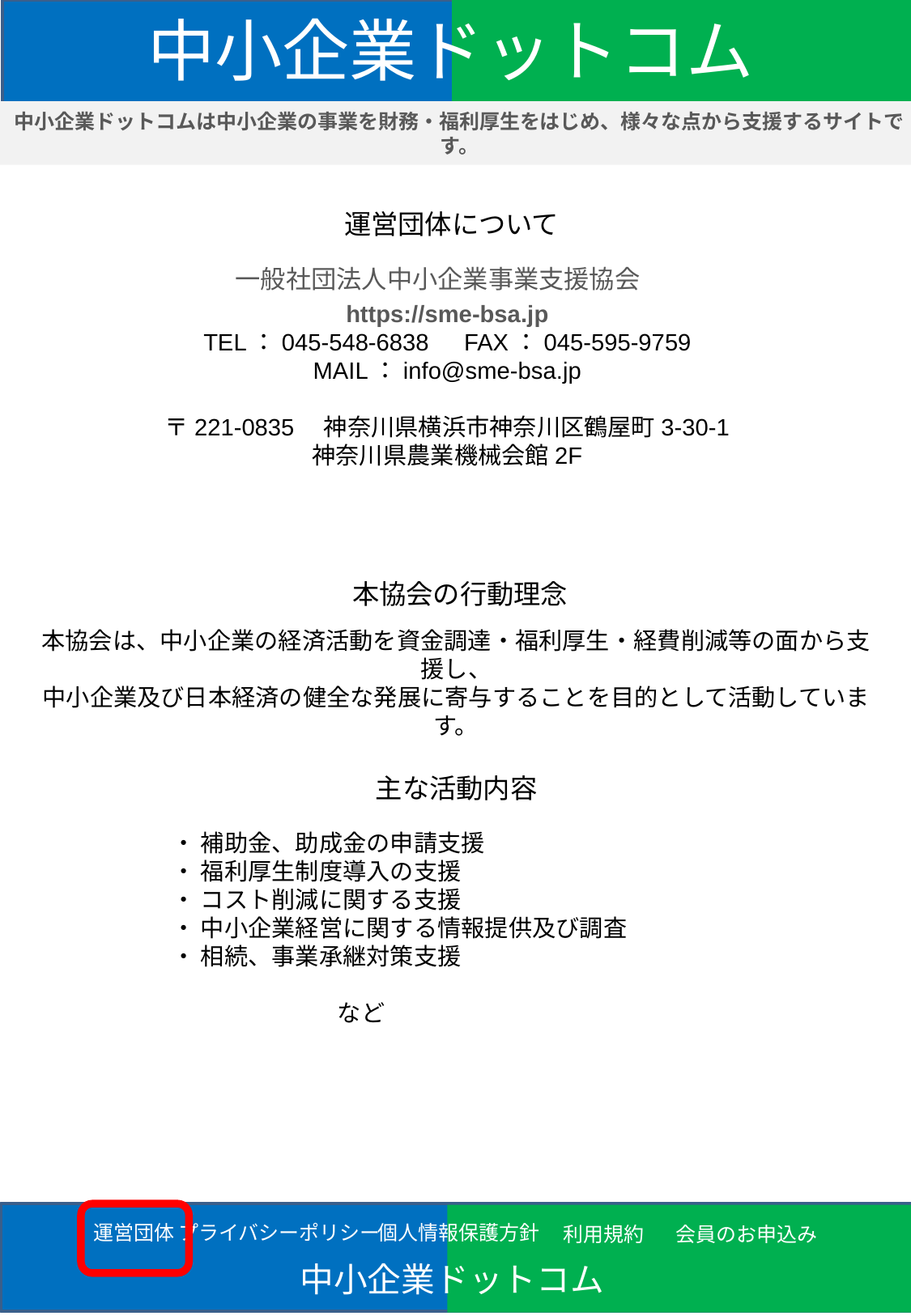

中小企業ドットコム
中小企業ドットコムは中小企業の事業を財務・福利厚生をはじめ、様々な点から支援するサイトです。
運営団体について
一般社団法人中小企業事業支援協会
https://sme-bsa.jp
TEL：045-548-6838　FAX：045-595-9759
MAIL：info@sme-bsa.jp

〒221-0835　神奈川県横浜市神奈川区鶴屋町3-30-1
神奈川県農業機械会館2F
本協会の行動理念
本協会は、中小企業の経済活動を資金調達・福利厚生・経費削減等の面から支援し、
中小企業及び日本経済の健全な発展に寄与することを目的として活動しています。
主な活動内容
・ 補助金、助成金の申請支援
・ 福利厚生制度導入の支援
・ コスト削減に関する支援
・ 中小企業経営に関する情報提供及び調査
・ 相続、事業承継対策支援
　　　　　　　　　　　　　　　　　　　　　　　　　　　　　　など

プライバシーポリシー
個人情報保護方針
運営団体
利用規約
会員のお申込み
中小企業ドットコム